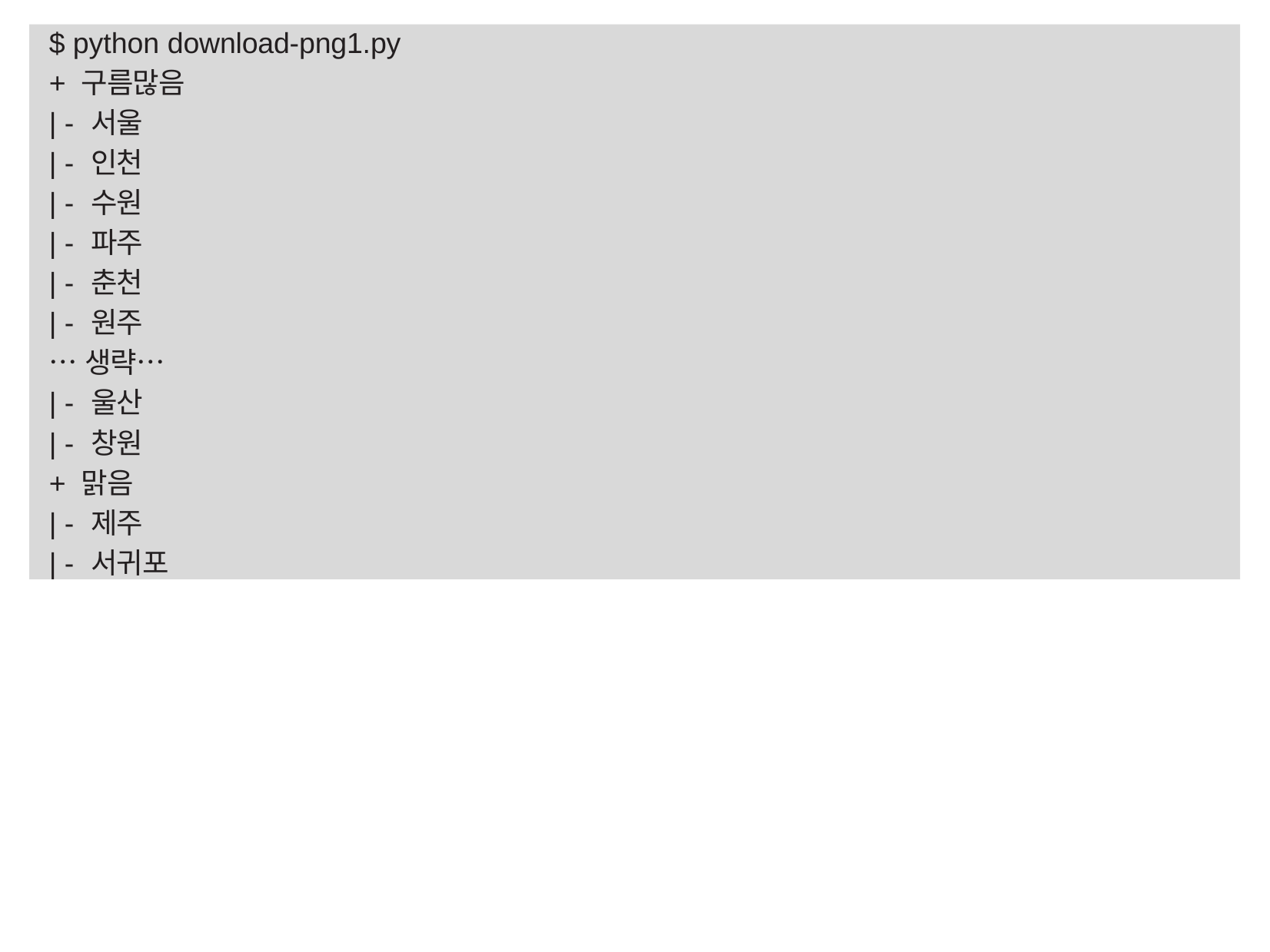

$ python download-png1.py
+ 구름많음
| - 서울
| - 인천
| - 수원
| - 파주
| - 춘천
| - 원주
…생략…
| - 울산
| - 창원
+ 맑음
| - 제주
| - 서귀포